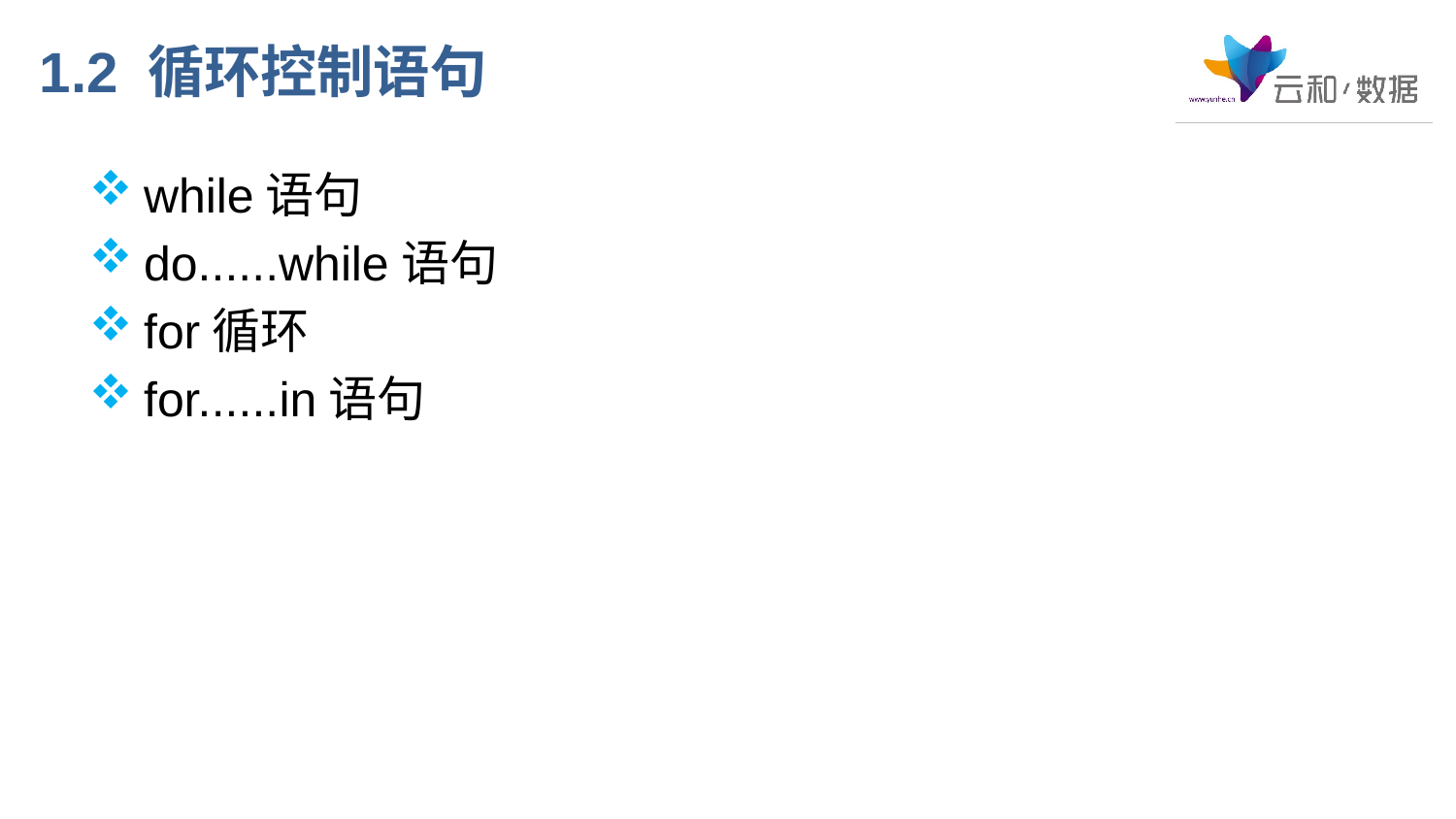

# 1.2 循环控制语句
while语句
do......while语句
for循环
for......in语句
8